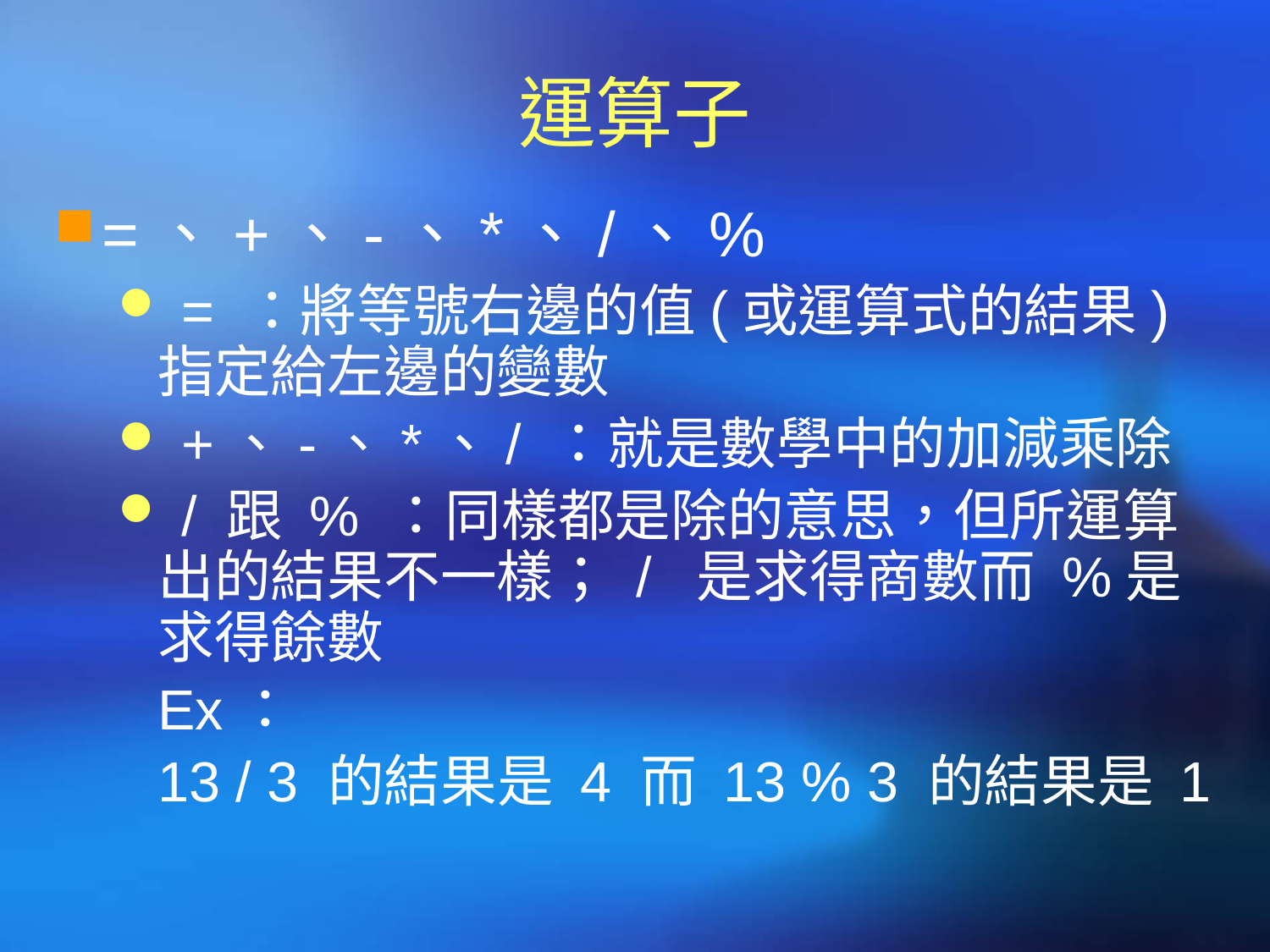

# 運算子
=、+、-、*、/、%
 = ：將等號右邊的值(或運算式的結果)指定給左邊的變數
 +、-、*、/ ：就是數學中的加減乘除
 / 跟 % ：同樣都是除的意思，但所運算出的結果不一樣； /  是求得商數而 %是求得餘數
	Ex：
	13 / 3 的結果是 4 而 13 % 3 的結果是 1